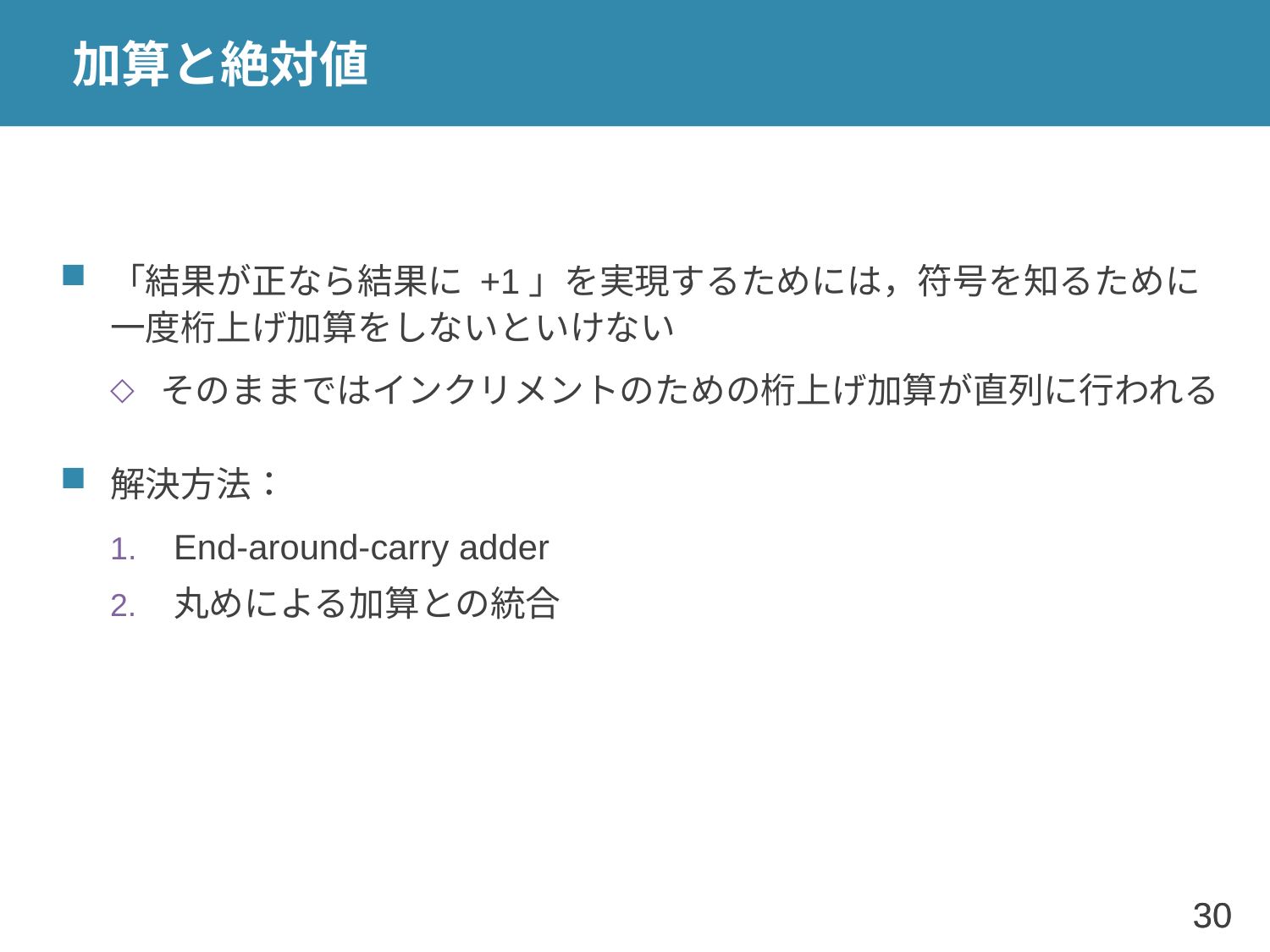

# 加算と絶対値
「結果が正なら結果に +1」を実現するためには，符号を知るために一度桁上げ加算をしないといけない
そのままではインクリメントのための桁上げ加算が直列に行われる
解決方法：
End-around-carry adder
丸めによる加算との統合